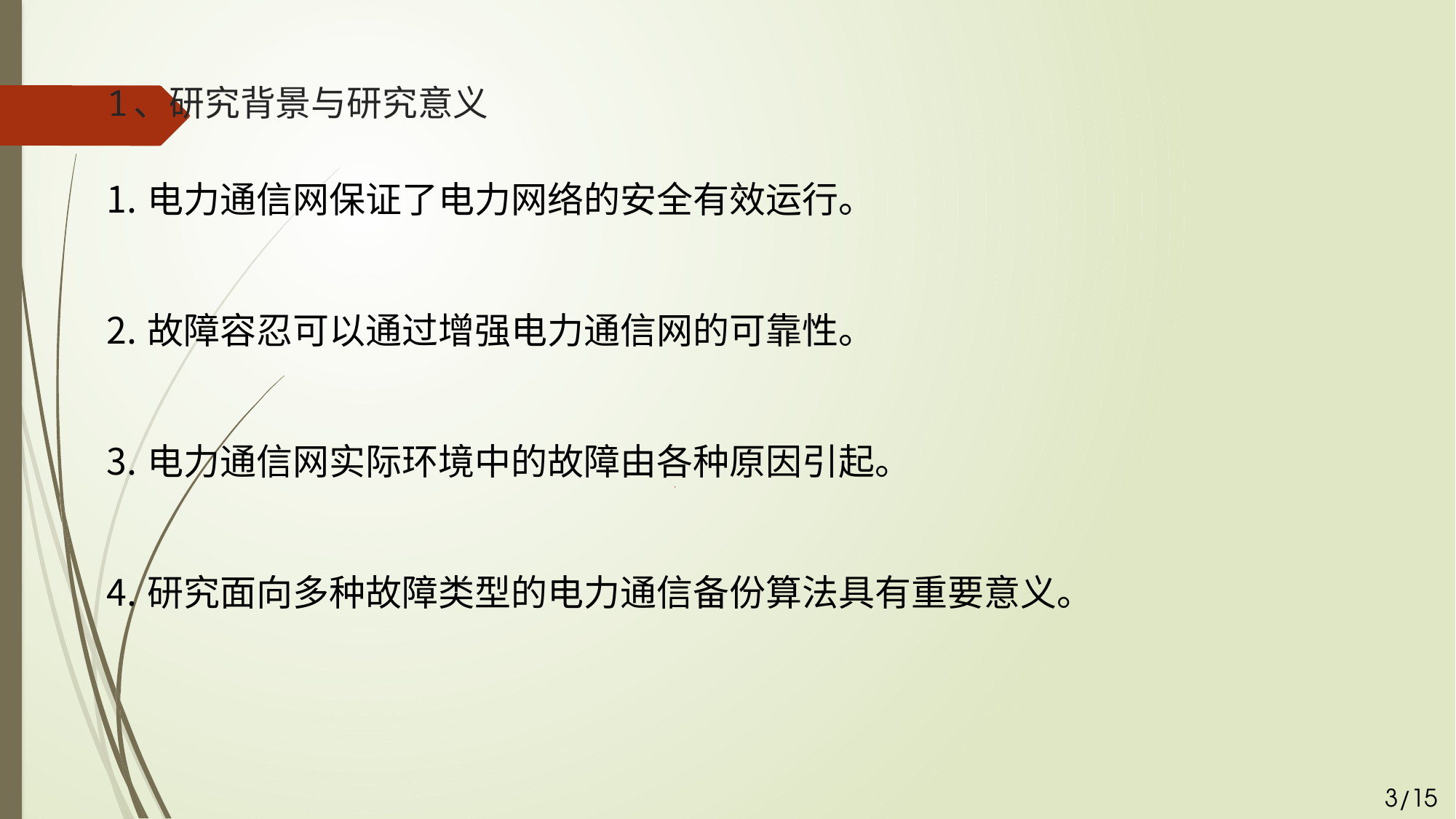

# 1、研究背景与研究意义
电力通信网保证了电力网络的安全有效运行。

故障容忍可以通过增强电力通信网的可靠性。

电力通信网实际环境中的故障由各种原因引起。

研究面向多种故障类型的电力通信备份算法具有重要意义。

3/15